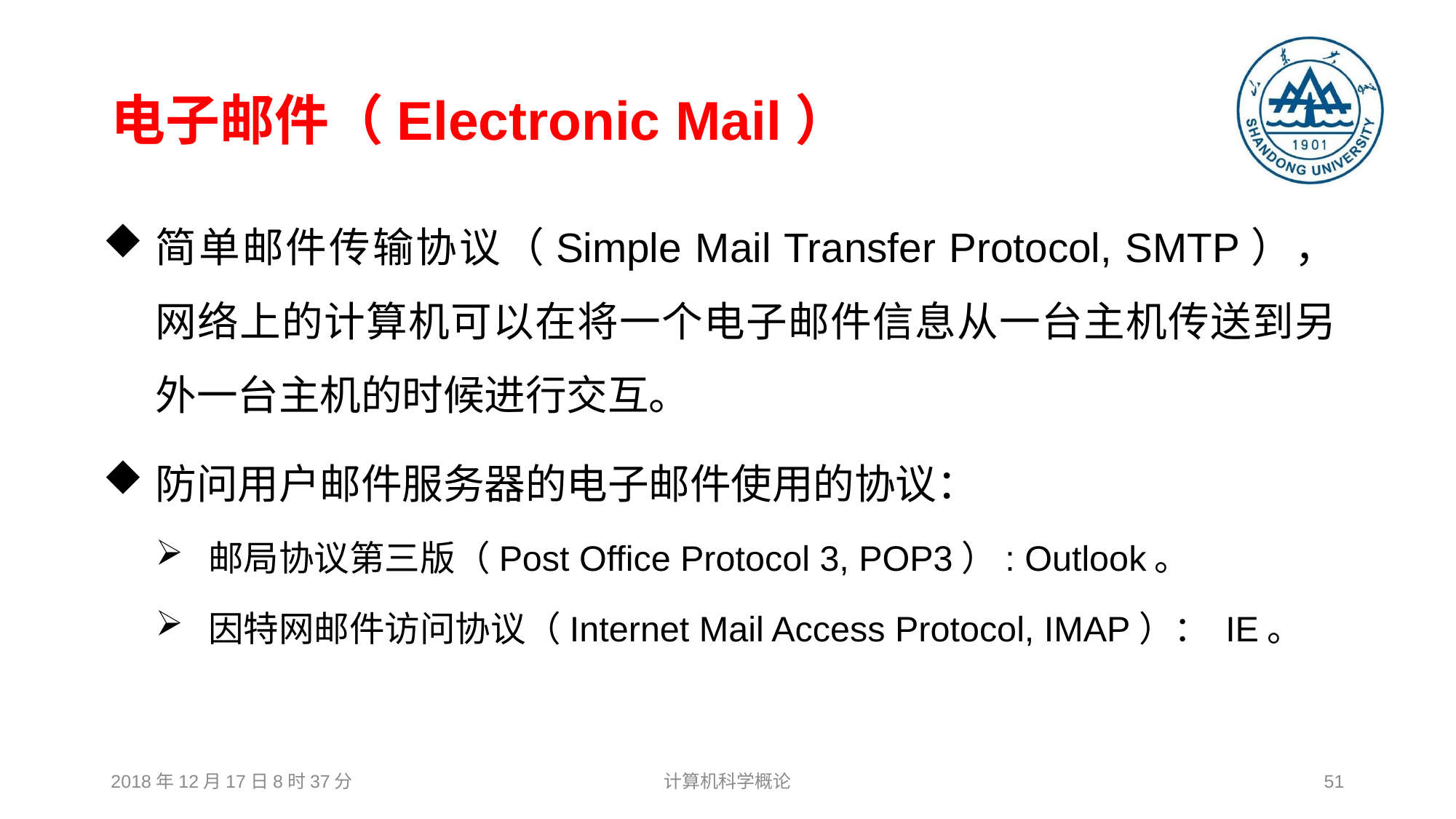

# 电子邮件（Electronic Mail）
简单邮件传输协议（Simple Mail Transfer Protocol, SMTP），网络上的计算机可以在将一个电子邮件信息从一台主机传送到另外一台主机的时候进行交互。
防问用户邮件服务器的电子邮件使用的协议：
邮局协议第三版（Post Office Protocol 3, POP3）: Outlook。
因特网邮件访问协议（Internet Mail Access Protocol, IMAP）： IE。
2018年12月17日8时37分
计算机科学概论
51